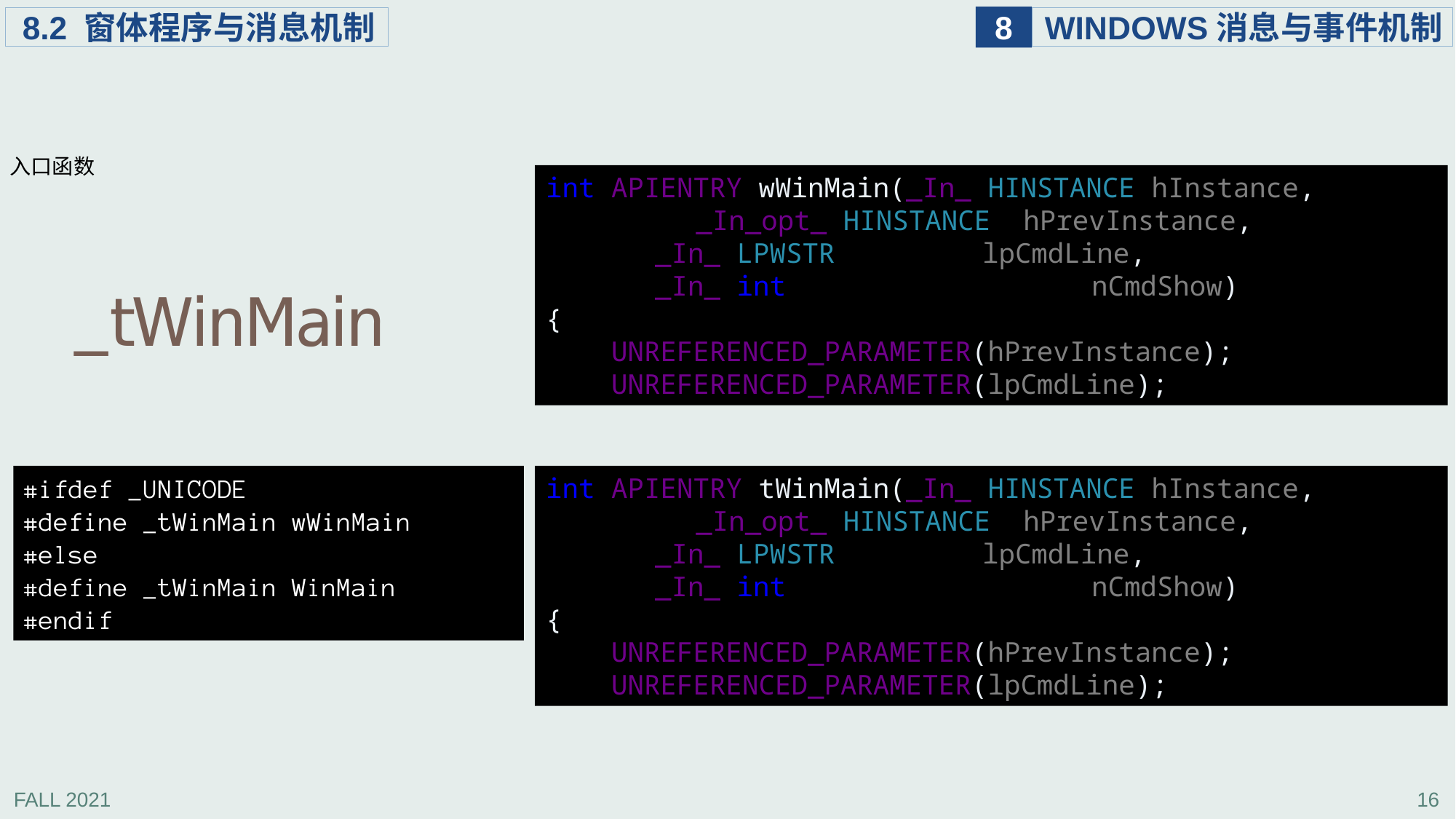

入口函数
int APIENTRY wWinMain(_In_ HINSTANCE hInstance,
	_In_opt_ HINSTANCE	hPrevInstance,
	_In_ LPWSTR		lpCmdLine,
	_In_ int			nCmdShow)
{
    UNREFERENCED_PARAMETER(hPrevInstance);
    UNREFERENCED_PARAMETER(lpCmdLine);
_tWinMain
#ifdef _UNICODE
#define _tWinMain wWinMain
#else
#define _tWinMain WinMain
#endif
int APIENTRY tWinMain(_In_ HINSTANCE hInstance,
	_In_opt_ HINSTANCE	hPrevInstance,
	_In_ LPWSTR		lpCmdLine,
	_In_ int			nCmdShow)
{
    UNREFERENCED_PARAMETER(hPrevInstance);
    UNREFERENCED_PARAMETER(lpCmdLine);